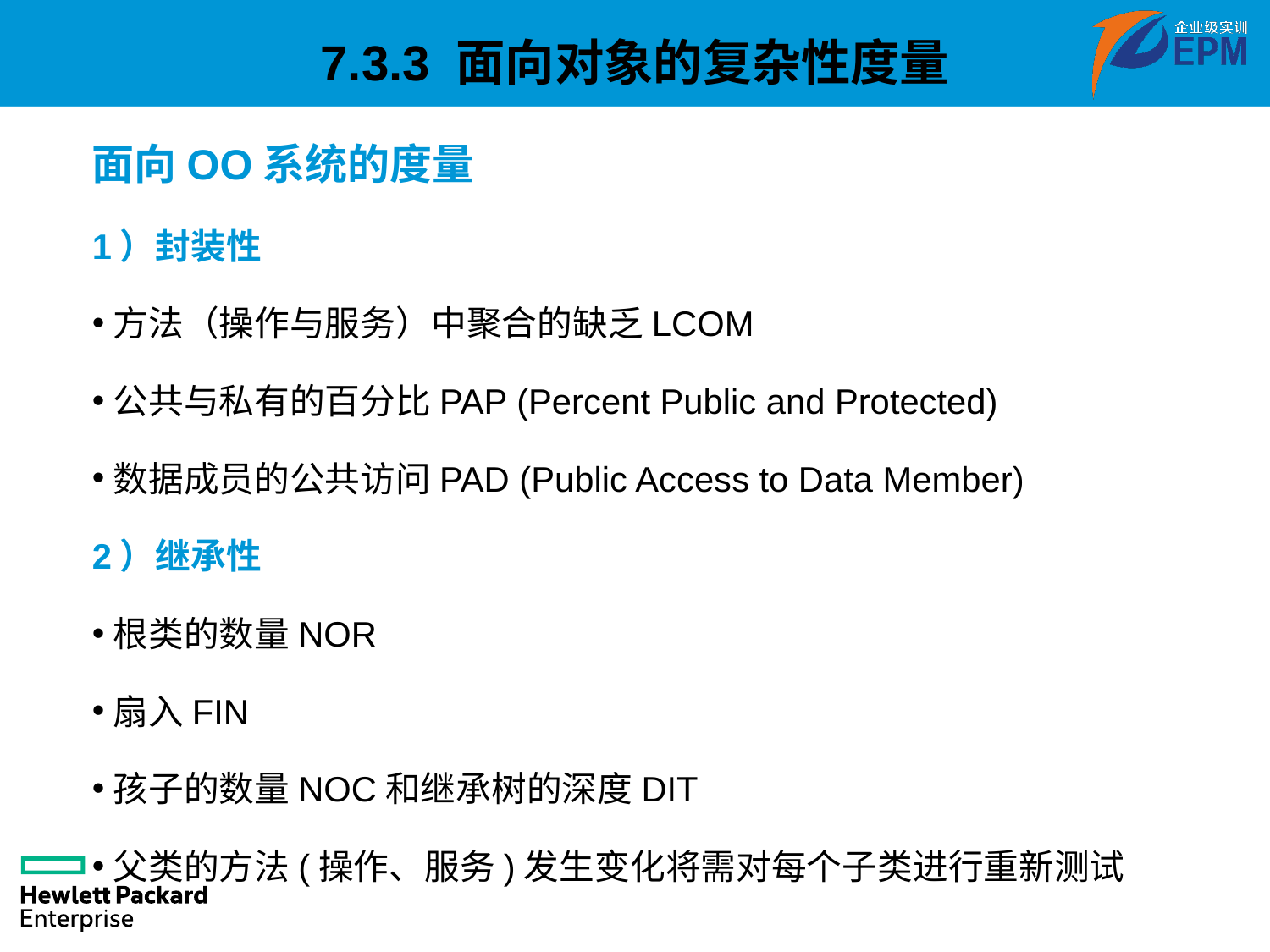

7.3.3 面向对象的复杂性度量
面向OO系统的度量
1）封装性
方法（操作与服务）中聚合的缺乏LCOM
公共与私有的百分比PAP (Percent Public and Protected)
数据成员的公共访问PAD (Public Access to Data Member)
2）继承性
根类的数量NOR
扇入FIN
孩子的数量NOC和继承树的深度DIT
父类的方法(操作、服务)发生变化将需对每个子类进行重新测试